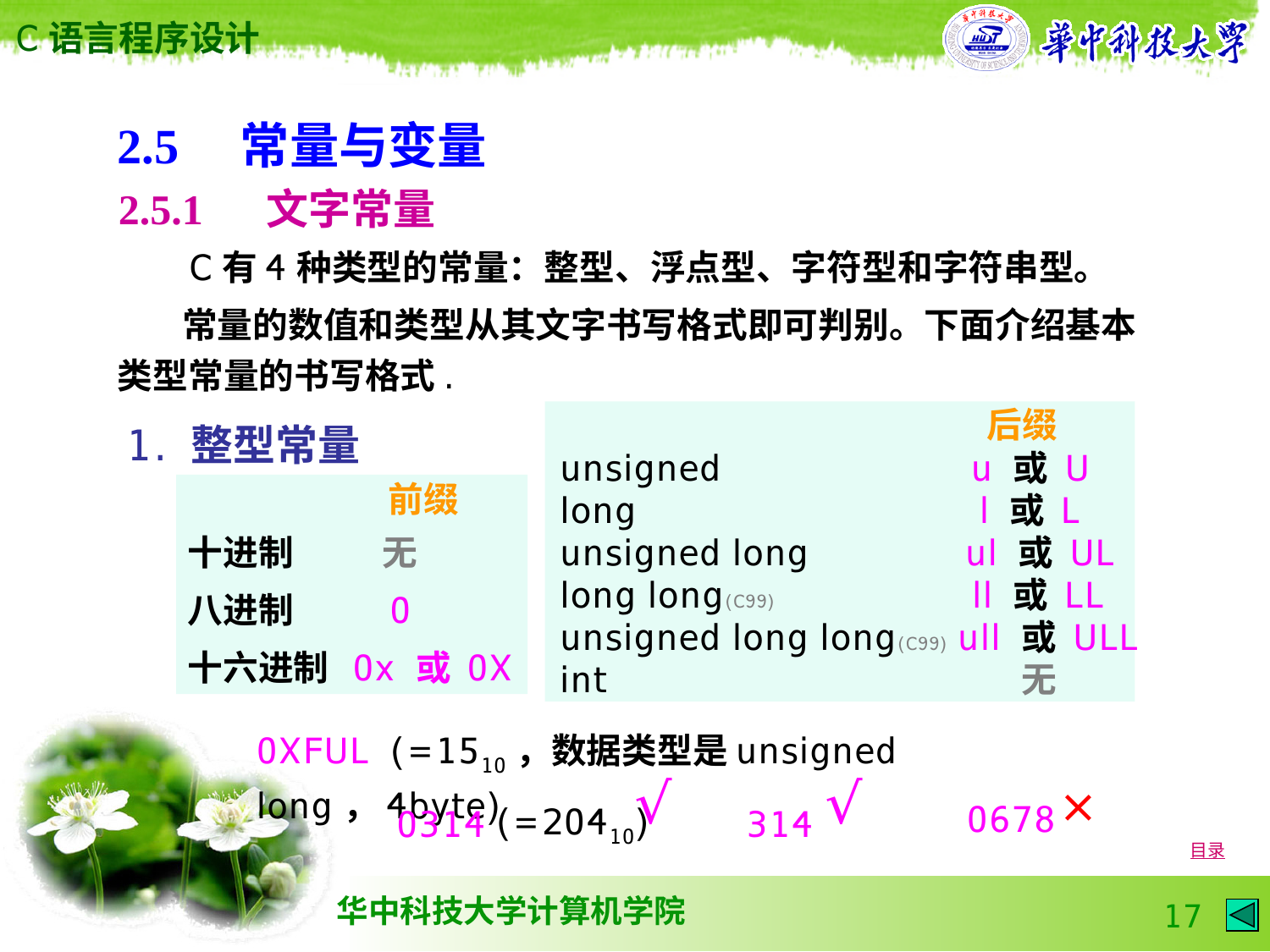

2.5　常量与变量
2.5.1 　文字常量
       C有4种类型的常量：整型、浮点型、字符型和字符串型。
       常量的数值和类型从其文字书写格式即可判别。下面介绍基本类型常量的书写格式.
后缀
unsigned                        u 或 U
long                                 l 或 L
unsigned long               ul 或 UL
long long(C99)                   ll 或 LL
unsigned long long(C99)  ull 或 ULL
int                                       无

1. 整型常量
前缀
十进制           无
八进制           0
十六进制  0x 或 0X

0XFUL  (=1510，数据类型是unsigned long，4byte)
√
√
(=20410)
×
0678
0314
314
目录
17